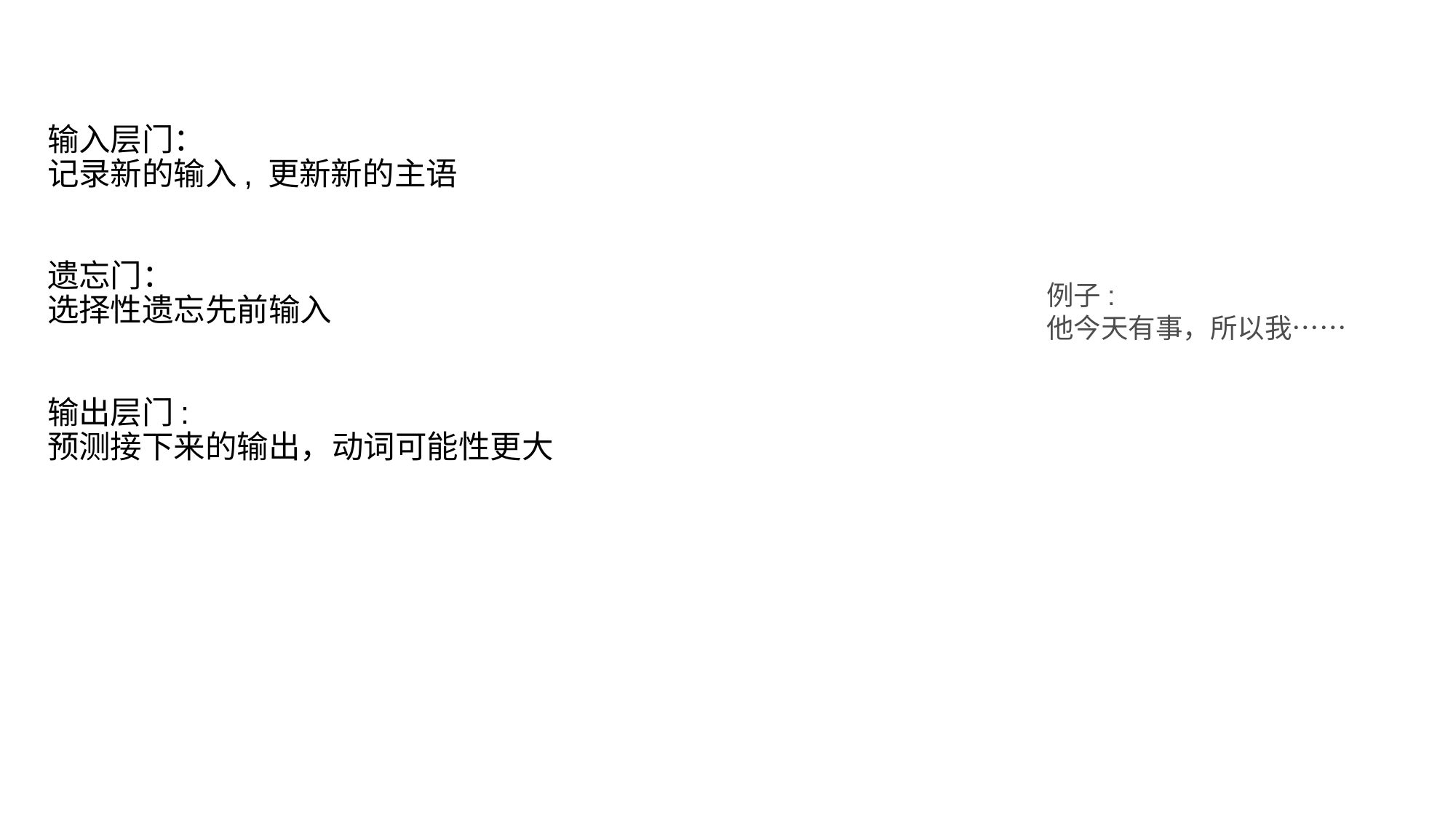

# 输入层门： 记录新的输入, 更新新的主语 遗忘门： 选择性遗忘先前输入 输出层门: 预测接下来的输出，动词可能性更大
例子:
他今天有事，所以我……